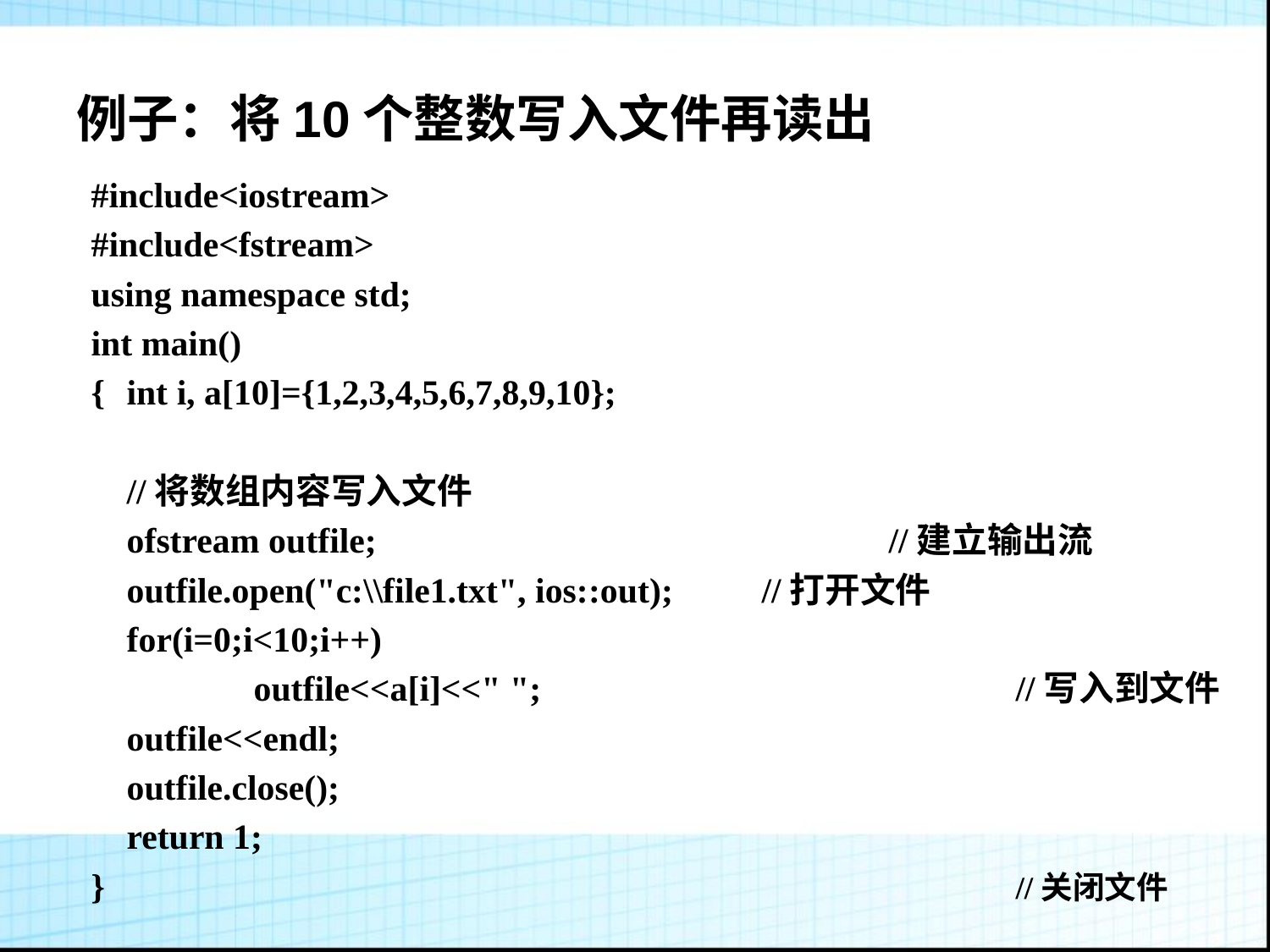

# 例子：将10个整数写入文件再读出
#include<iostream>
#include<fstream>
using namespace std;
int main()
{	int i, a[10]={1,2,3,4,5,6,7,8,9,10};

	//将数组内容写入文件
	ofstream outfile;					//建立输出流
	outfile.open("c:\\file1.txt", ios::out); 	//打开文件
	for(i=0;i<10;i++)
		outfile<<a[i]<<" ";				//写入到文件
	outfile<<endl;
	outfile.close();
	return 1;
}								//关闭文件